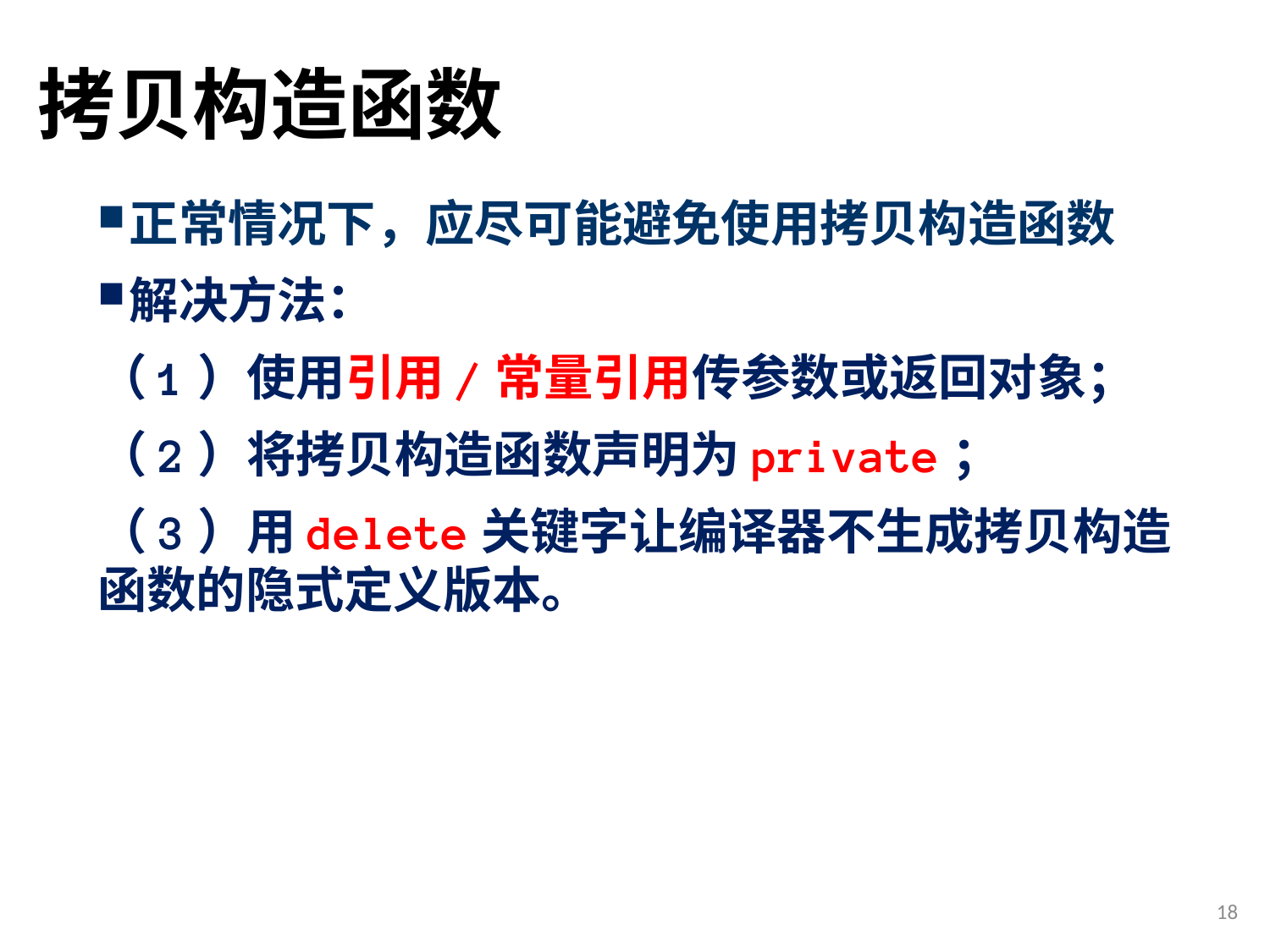

# 拷贝构造函数
正常情况下，应尽可能避免使用拷贝构造函数
解决方法：
（1）使用引用/常量引用传参数或返回对象；
（2）将拷贝构造函数声明为private；
（3）用delete关键字让编译器不生成拷贝构造函数的隐式定义版本。
18